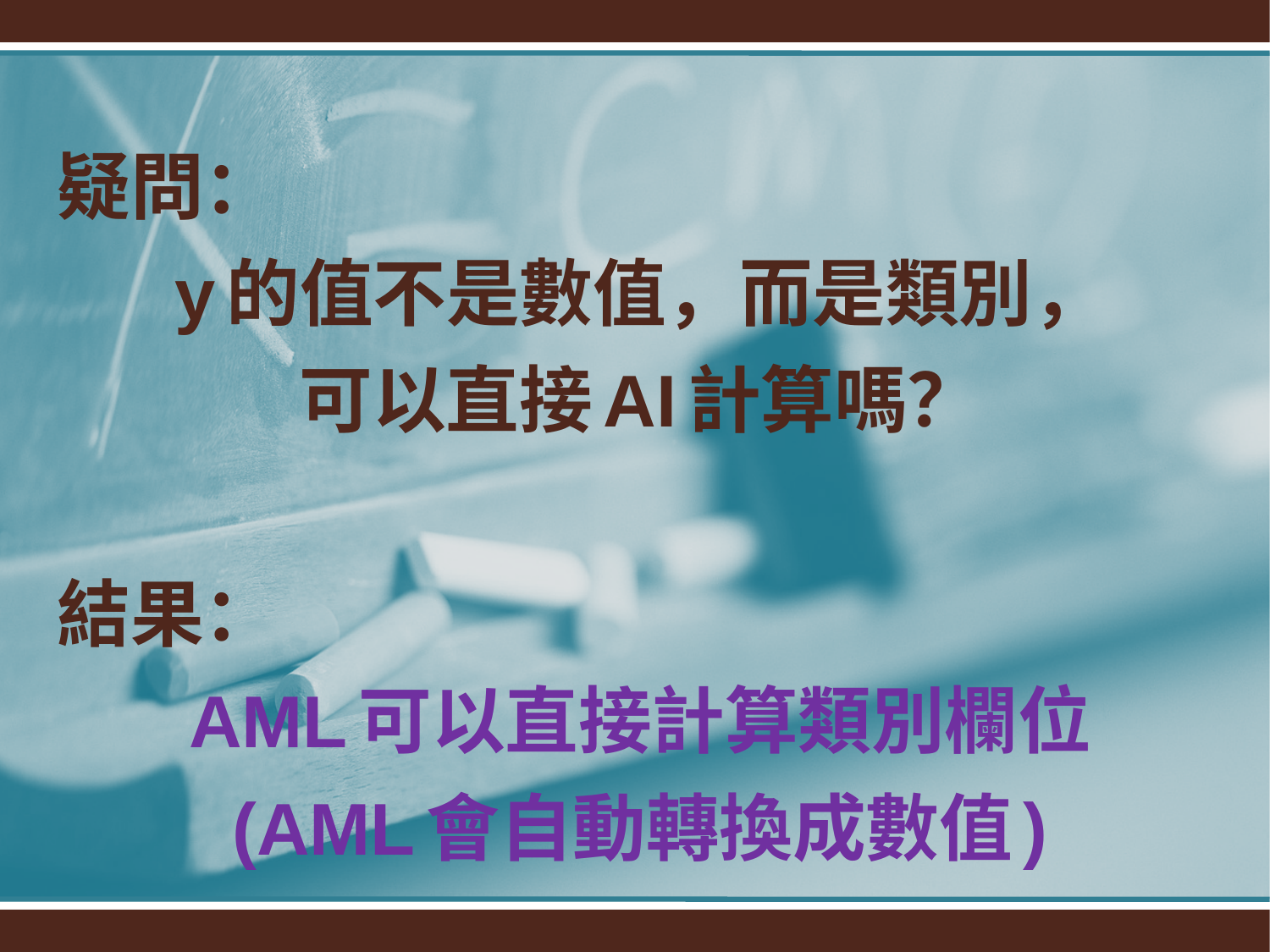

疑問：
y的值不是數值，而是類別，
可以直接AI計算嗎？

結果：
AML可以直接計算類別欄位
(AML會自動轉換成數值)